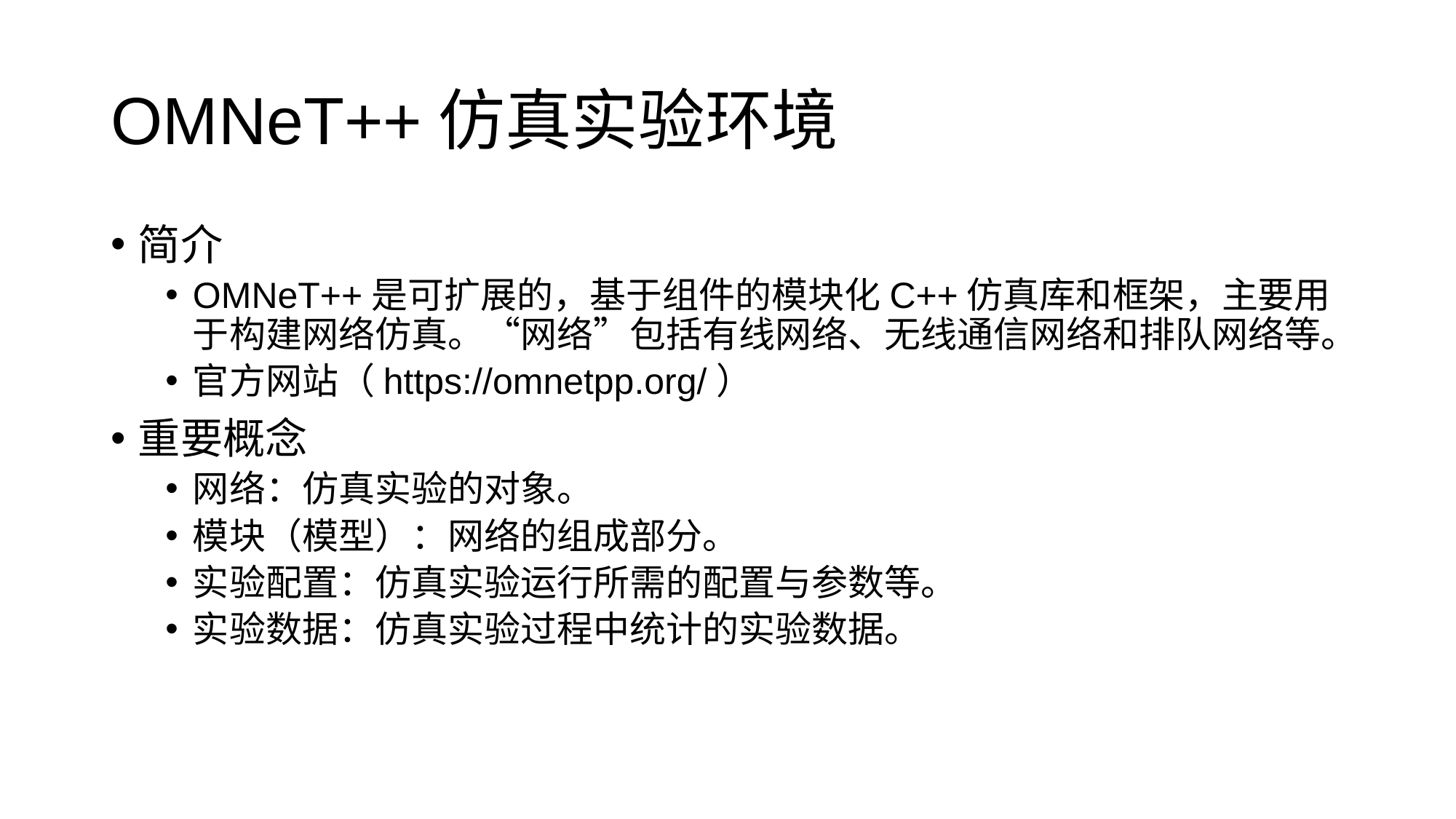

# OMNeT++仿真实验环境
简介
OMNeT++是可扩展的，基于组件的模块化C++仿真库和框架，主要用于构建网络仿真。“网络”包括有线网络、无线通信网络和排队网络等。
官方网站（https://omnetpp.org/）
重要概念
网络：仿真实验的对象。
模块（模型）：网络的组成部分。
实验配置：仿真实验运行所需的配置与参数等。
实验数据：仿真实验过程中统计的实验数据。